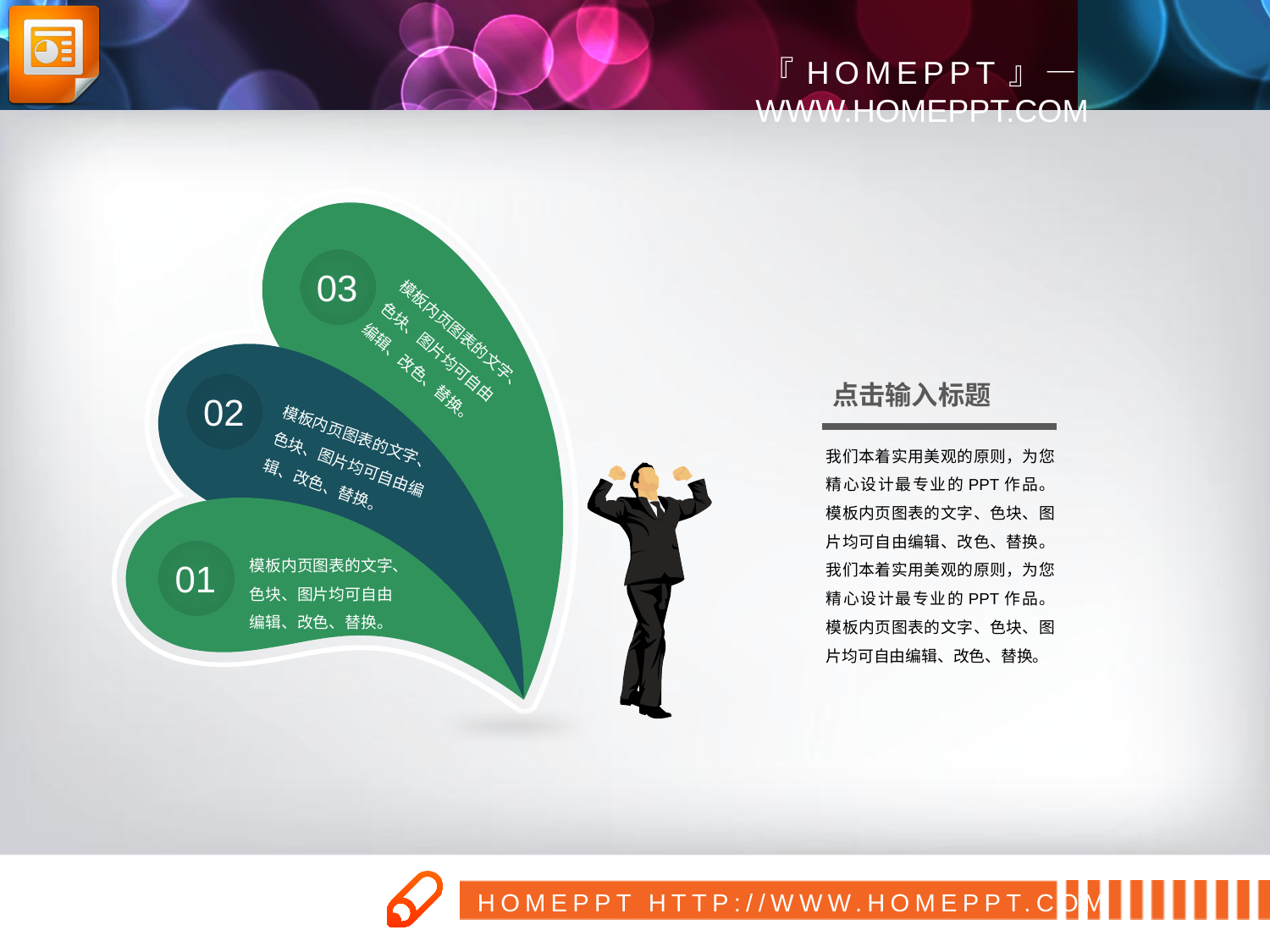

03
模板内页图表的文字、色块、图片均可自由编辑、改色、替换。

点击输入标题

02
模板内页图表的文字、色块、图片均可自由编辑、改色、替换。
我们本着实用美观的原则，为您精心设计最专业的PPT作品。模板内页图表的文字、色块、图片均可自由编辑、改色、替换。我们本着实用美观的原则，为您精心设计最专业的PPT作品。模板内页图表的文字、色块、图片均可自由编辑、改色、替换。

模板内页图表的文字、色块、图片均可自由编辑、改色、替换。

01